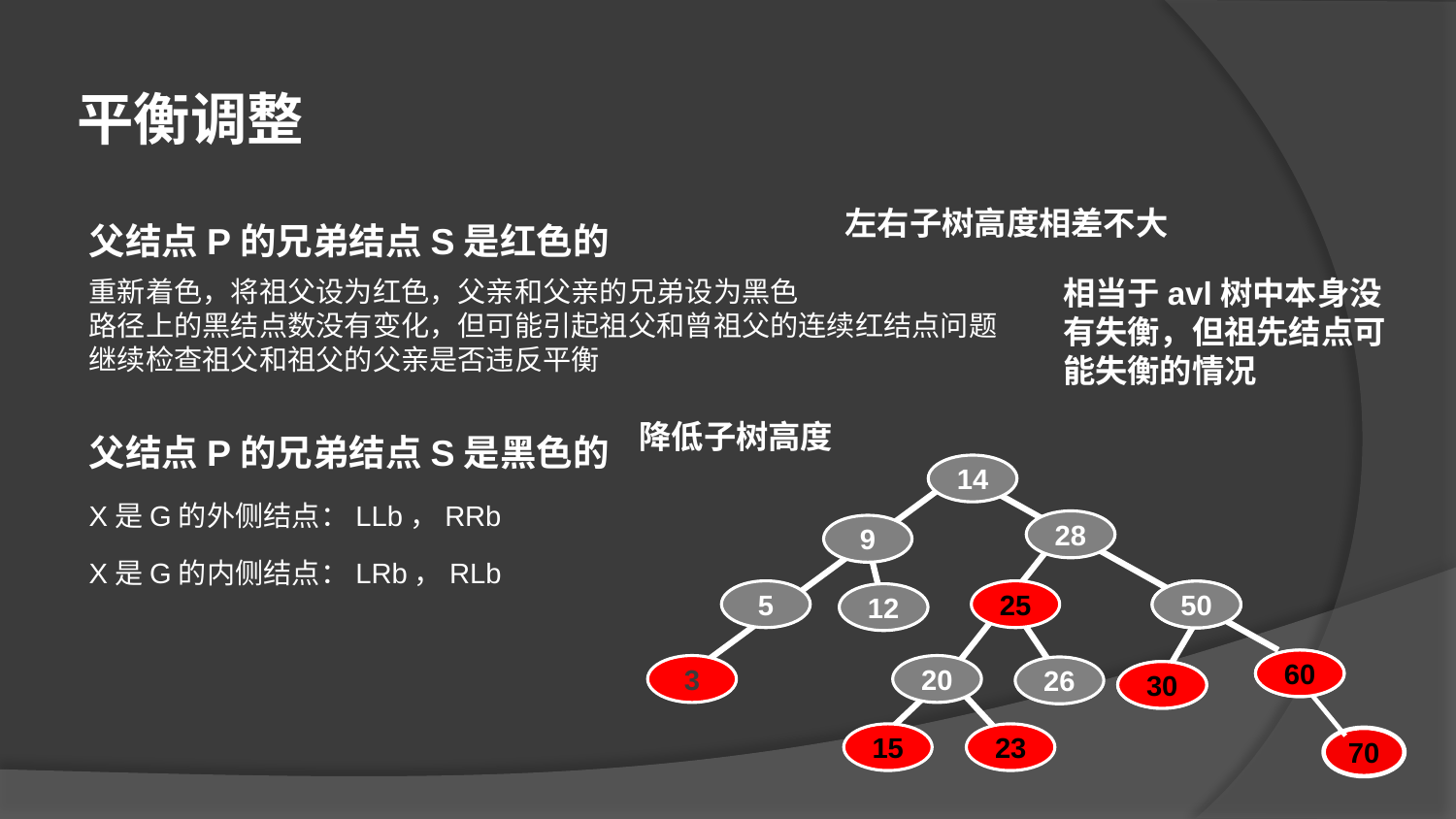

平衡调整
父结点P的兄弟结点S是红色的
重新着色，将祖父设为红色，父亲和父亲的兄弟设为黑色
路径上的黑结点数没有变化，但可能引起祖父和曾祖父的连续红结点问题
继续检查祖父和祖父的父亲是否违反平衡
父结点P的兄弟结点S是黑色的
X是G的外侧结点：LLb，RRb
X是G的内侧结点：LRb，RLb
左右子树高度相差不大
相当于avl树中本身没有失衡，但祖先结点可能失衡的情况
降低子树高度
14

28
9

5
25
12

3
20
26

15
23
70
50
50
60
60
30
30